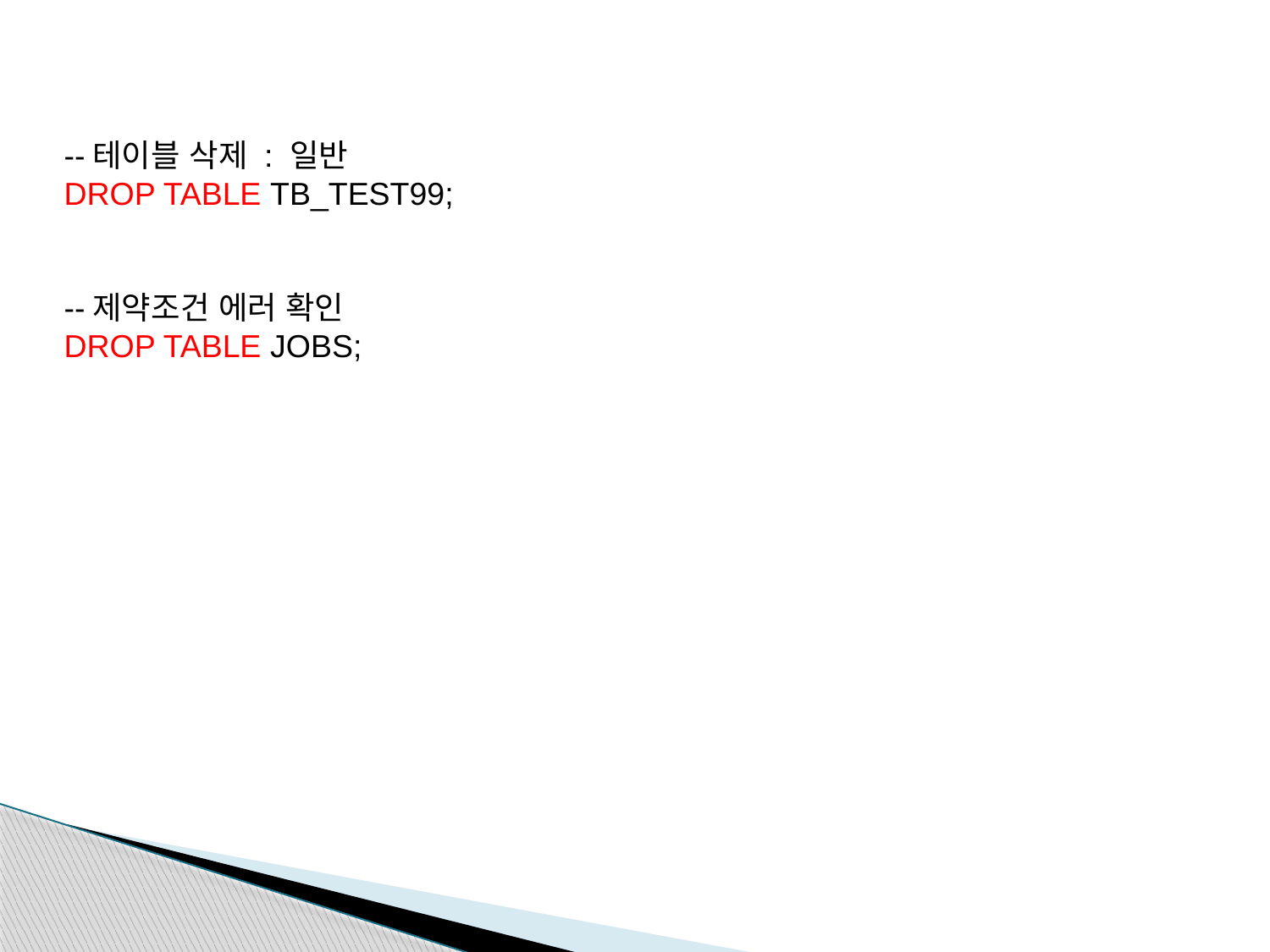

--테이블 삭제 : 일반
DROP TABLE TB_TEST99;

--제약조건 에러 확인
DROP TABLE JOBS;